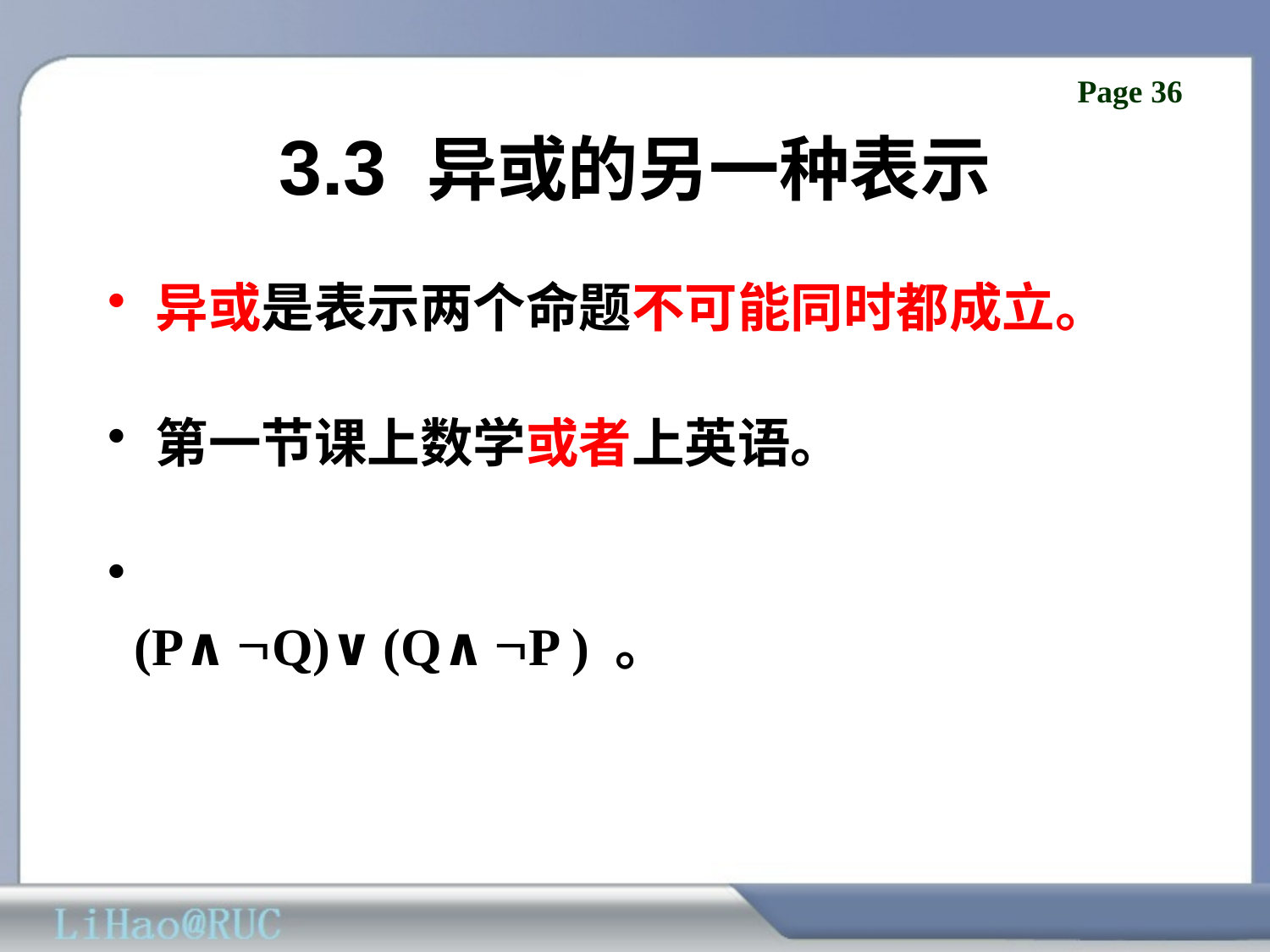

# 3.3 异或的另一种表示
异或是表示两个命题不可能同时都成立。

第一节课上数学或者上英语。

  (P∧¬Q)∨(Q∧¬P ) 。